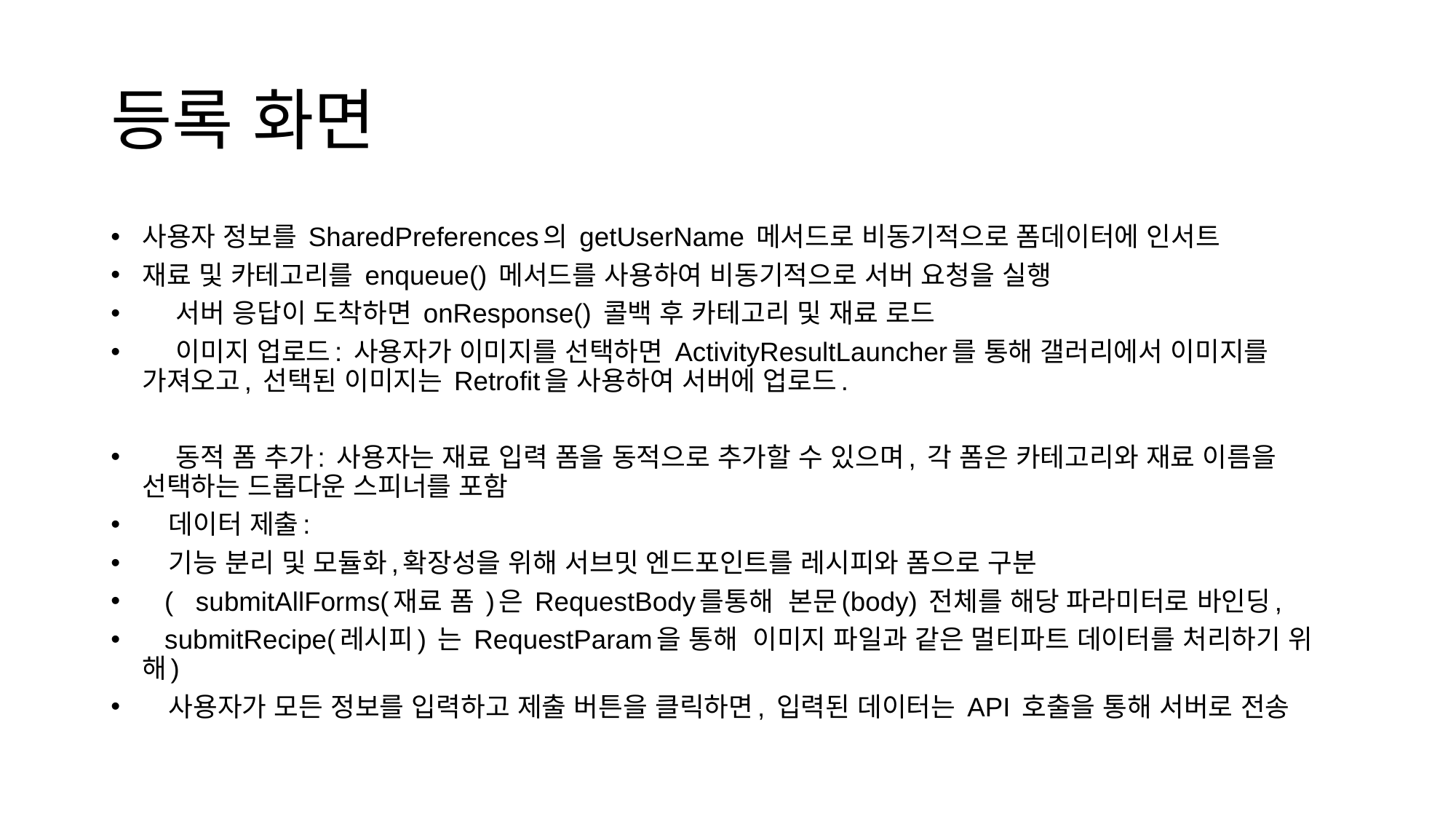

# 등록 화면
사용자 정보를 SharedPreferences의 getUserName 메서드로 비동기적으로 폼데이터에 인서트
재료 및 카테고리를 enqueue() 메서드를 사용하여 비동기적으로 서버 요청을 실행
    서버 응답이 도착하면 onResponse() 콜백 후 카테고리 및 재료 로드
    이미지 업로드: 사용자가 이미지를 선택하면 ActivityResultLauncher를 통해 갤러리에서 이미지를 가져오고, 선택된 이미지는 Retrofit을 사용하여 서버에 업로드.

    동적 폼 추가: 사용자는 재료 입력 폼을 동적으로 추가할 수 있으며, 각 폼은 카테고리와 재료 이름을 선택하는 드롭다운 스피너를 포함
   데이터 제출:
   기능 분리 및 모듈화,확장성을 위해 서브밋 엔드포인트를 레시피와 폼으로 구분
   (   submitAllForms(재료 폼 )은 RequestBody를통해  본문(body) 전체를 해당 파라미터로 바인딩,
   submitRecipe(레시피) 는 RequestParam을 통해  이미지 파일과 같은 멀티파트 데이터를 처리하기 위해)
   사용자가 모든 정보를 입력하고 제출 버튼을 클릭하면, 입력된 데이터는 API 호출을 통해 서버로 전송